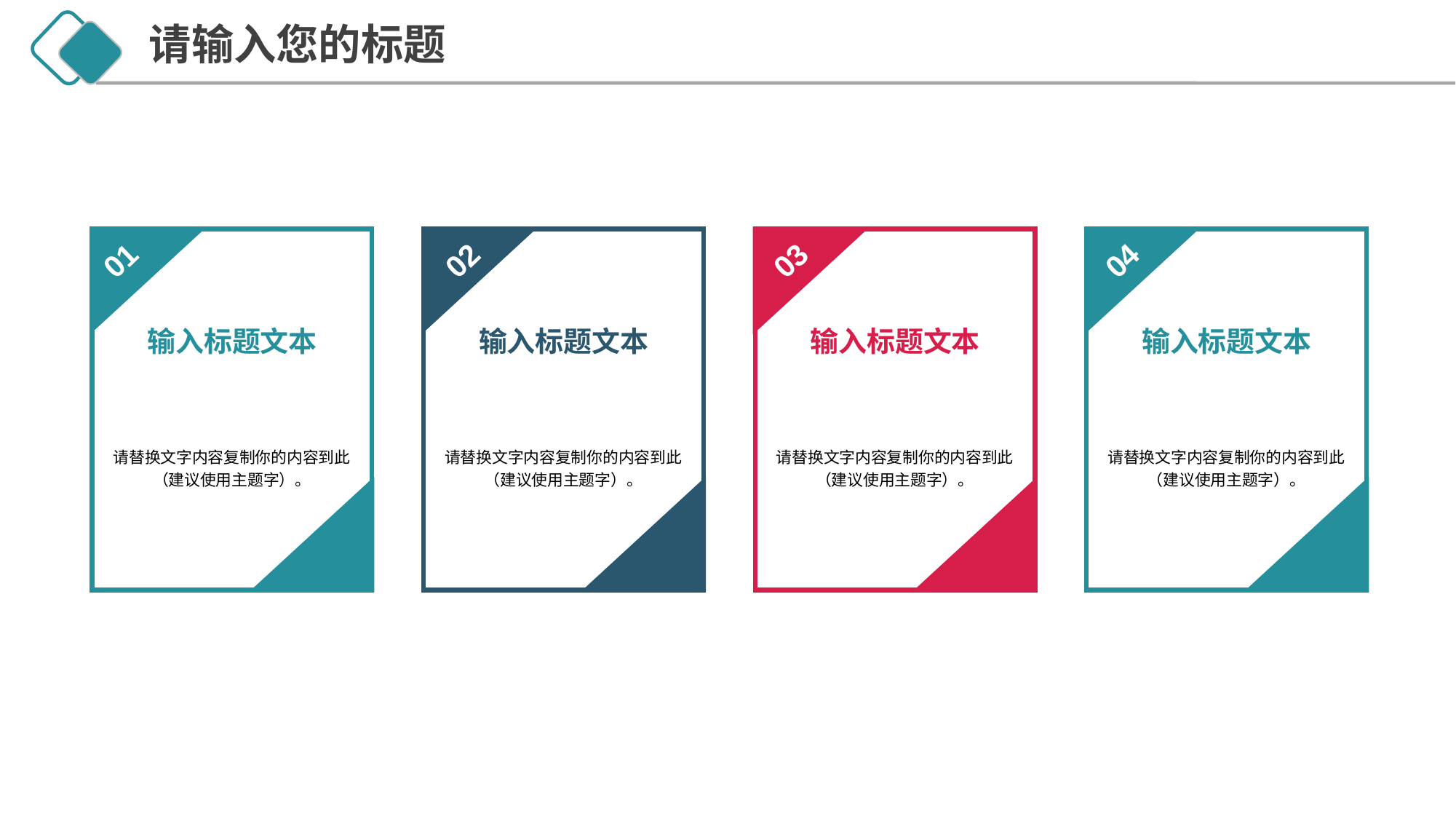

请输入您的标题

请替换文字内容复制你的内容到此
（建议使用主题字）。
01
输入标题文本

请替换文字内容复制你的内容到此
（建议使用主题字）。
02
输入标题文本

请替换文字内容复制你的内容到此
（建议使用主题字）。
03
输入标题文本

请替换文字内容复制你的内容到此
（建议使用主题字）。
04
输入标题文本